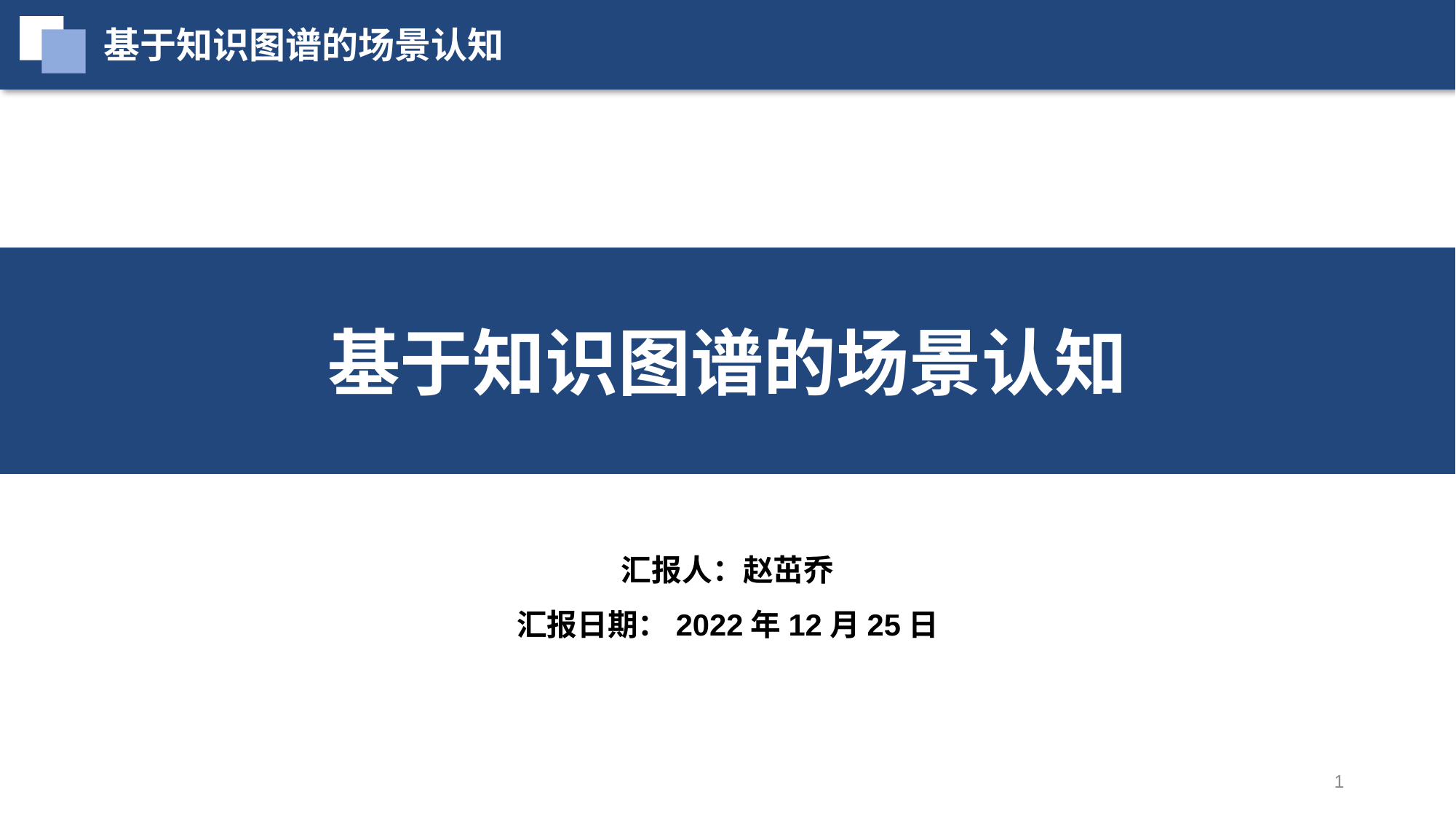

基于知识图谱的场景认知

基于知识图谱的场景认知
汇报人：赵茁乔
汇报日期：2022年12月25日
1